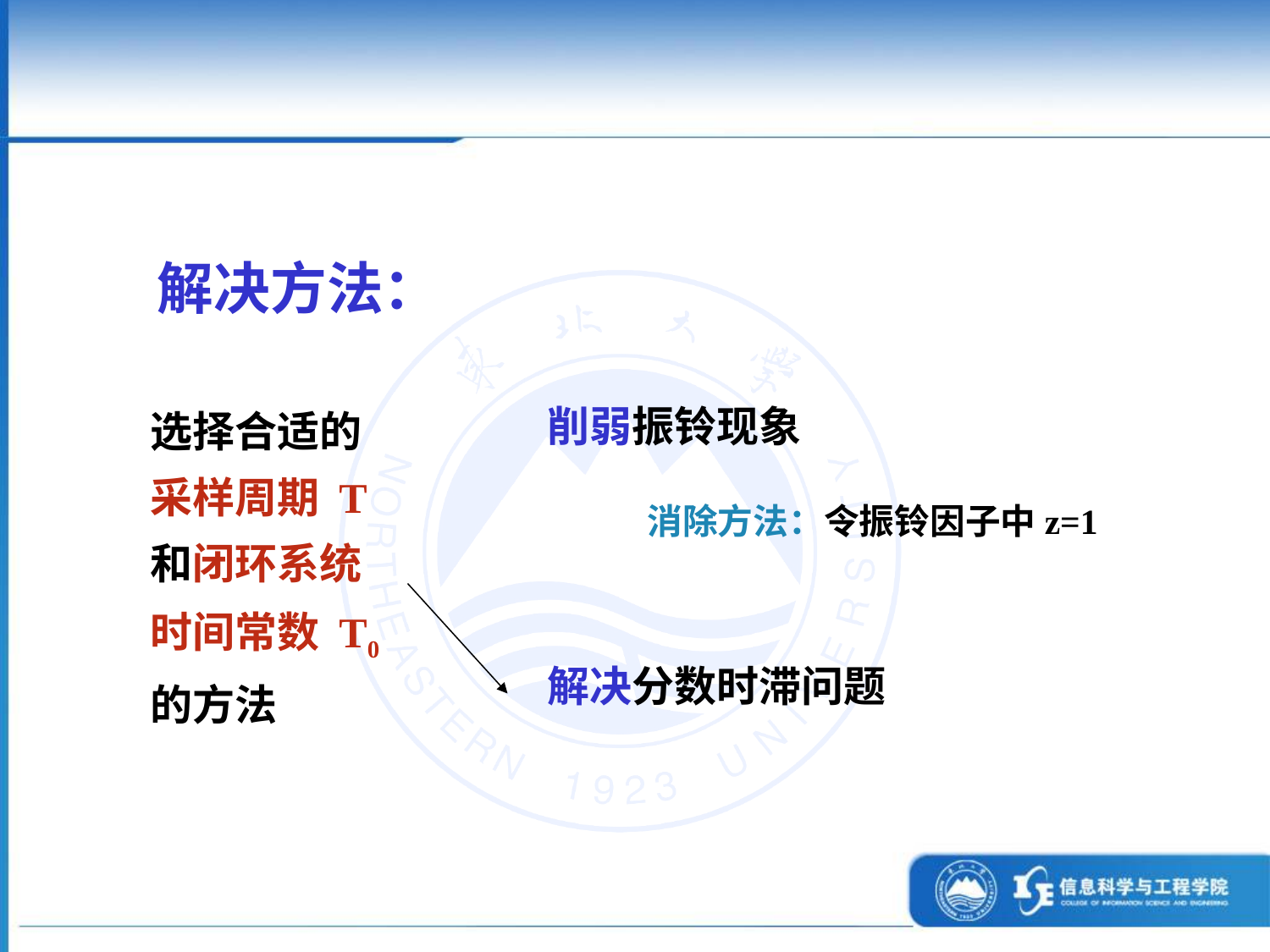

解决方法：
选择合适的采样周期 T 和闭环系统时间常数 T0的方法
削弱振铃现象
消除方法：令振铃因子中z=1

解决分数时滞问题